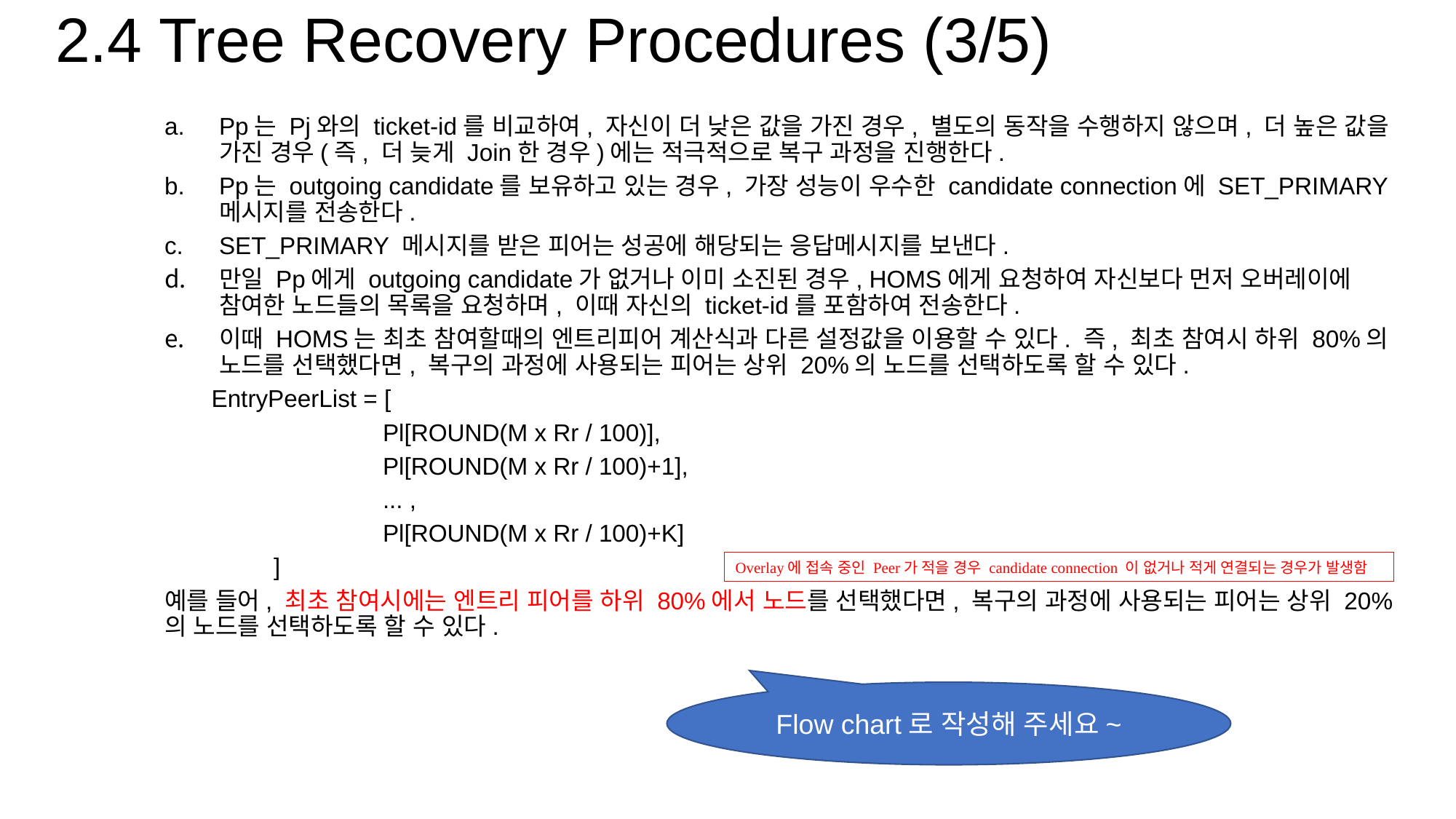

# 2.4 Tree Recovery Procedures (3/5)
Pp는 Pj와의 ticket-id를 비교하여, 자신이 더 낮은 값을 가진 경우, 별도의 동작을 수행하지 않으며, 더 높은 값을 가진 경우(즉, 더 늦게 Join한 경우)에는 적극적으로 복구 과정을 진행한다.
Pp는 outgoing candidate를 보유하고 있는 경우, 가장 성능이 우수한 candidate connection에 SET_PRIMARY 메시지를 전송한다.
SET_PRIMARY 메시지를 받은 피어는 성공에 해당되는 응답메시지를 보낸다.
만일 Pp에게 outgoing candidate가 없거나 이미 소진된 경우, HOMS에게 요청하여 자신보다 먼저 오버레이에 참여한 노드들의 목록을 요청하며, 이때 자신의 ticket-id를 포함하여 전송한다.
이때 HOMS는 최초 참여할때의 엔트리피어 계산식과 다른 설정값을 이용할 수 있다. 즉, 최초 참여시 하위 80%의 노드를 선택했다면, 복구의 과정에 사용되는 피어는 상위 20%의 노드를 선택하도록 할 수 있다.
       EntryPeerList = [
                  	Pl[ROUND(M x Rr / 100)],
                  	Pl[ROUND(M x Rr / 100)+1],
                  	... ,
                  	Pl[ROUND(M x Rr / 100)+K]
                	]
예를 들어, 최초 참여시에는 엔트리 피어를 하위 80%에서 노드를 선택했다면, 복구의 과정에 사용되는 피어는 상위 20%의 노드를 선택하도록 할 수 있다.

Overlay에 접속 중인 Peer가 적을 경우 candidate connection 이 없거나 적게 연결되는 경우가 발생함
Flow chart로 작성해 주세요~